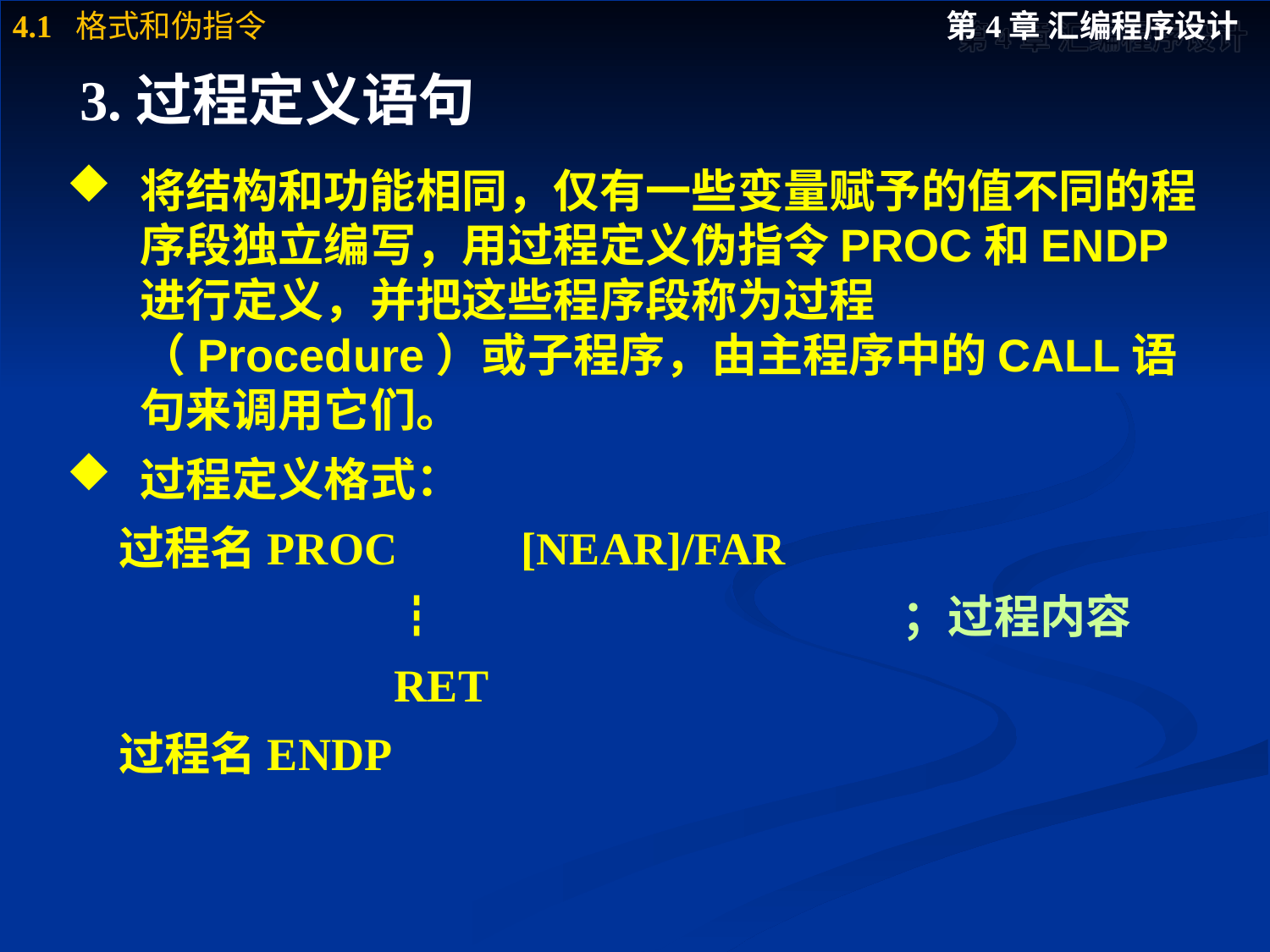

# 3.过程定义语句
将结构和功能相同，仅有一些变量赋予的值不同的程序段独立编写，用过程定义伪指令PROC和ENDP进行定义，并把这些程序段称为过程（Procedure）或子程序，由主程序中的CALL语句来调用它们。
过程定义格式：
    过程名	PROC	[NEAR]/FAR
		  	┇				；过程内容
			RET
    过程名	ENDP